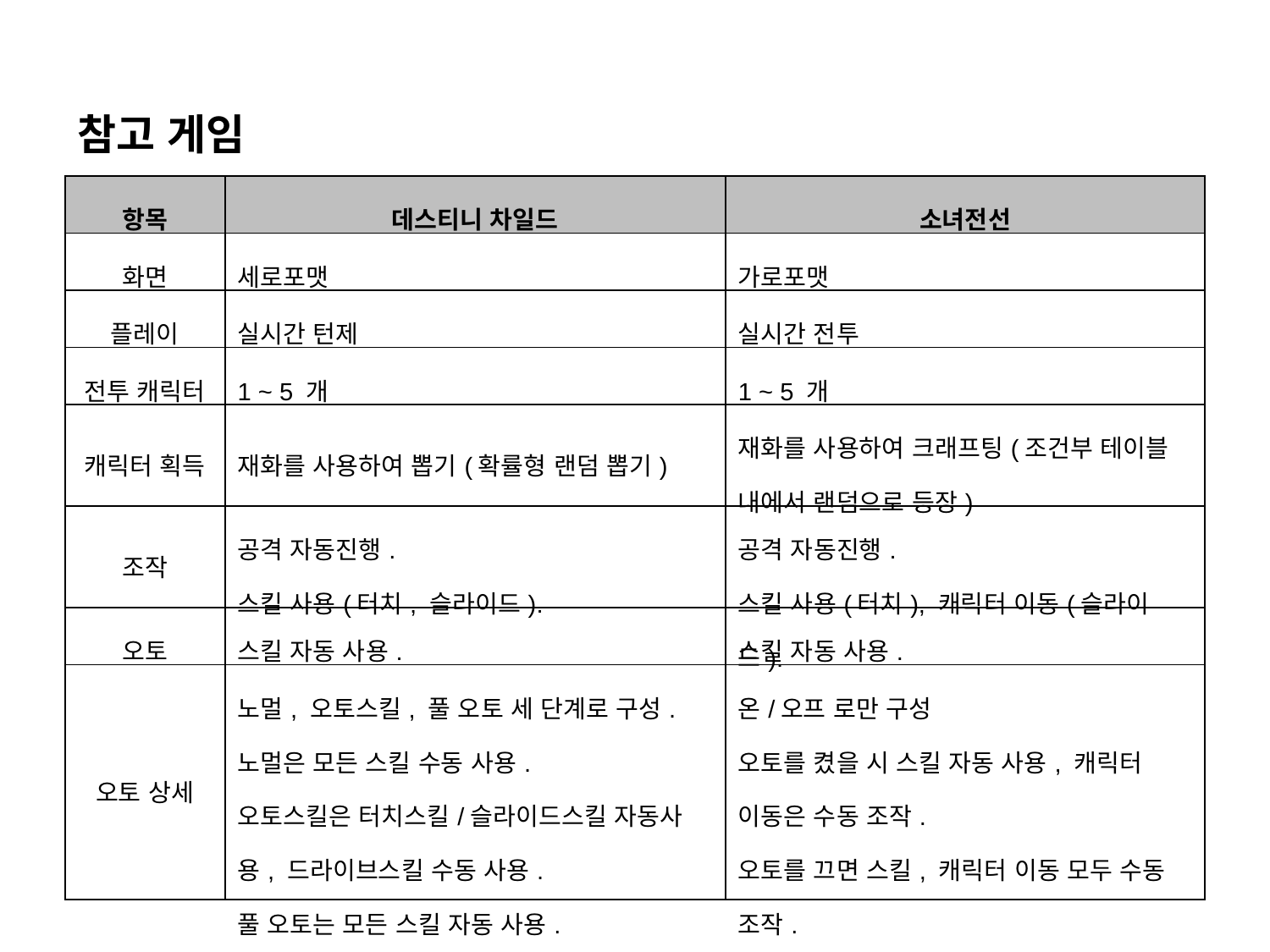

참고 게임
| 항목 | 데스티니 차일드 | 소녀전선 |
| --- | --- | --- |
| 화면 | 세로포맷 | 가로포맷 |
| 플레이 | 실시간 턴제 | 실시간 전투 |
| 전투 캐릭터 | 1 ~ 5 개 | 1 ~ 5 개 |
| 캐릭터 획득 | 재화를 사용하여 뽑기(확률형 랜덤 뽑기) | 재화를 사용하여 크래프팅(조건부 테이블 내에서 랜덤으로 등장) |
| 조작 | 공격 자동진행. 스킬 사용(터치, 슬라이드). | 공격 자동진행. 스킬 사용(터치), 캐릭터 이동(슬라이드). |
| 오토 | 스킬 자동 사용. | 스킬 자동 사용. |
| 오토 상세 | 노멀, 오토스킬, 풀 오토 세 단계로 구성. 노멀은 모든 스킬 수동 사용. 오토스킬은 터치스킬/슬라이드스킬 자동사용, 드라이브스킬 수동 사용. 풀 오토는 모든 스킬 자동 사용. | 온/오프 로만 구성 오토를 켰을 시 스킬 자동 사용, 캐릭터 이동은 수동 조작. 오토를 끄면 스킬, 캐릭터 이동 모두 수동 조작. |